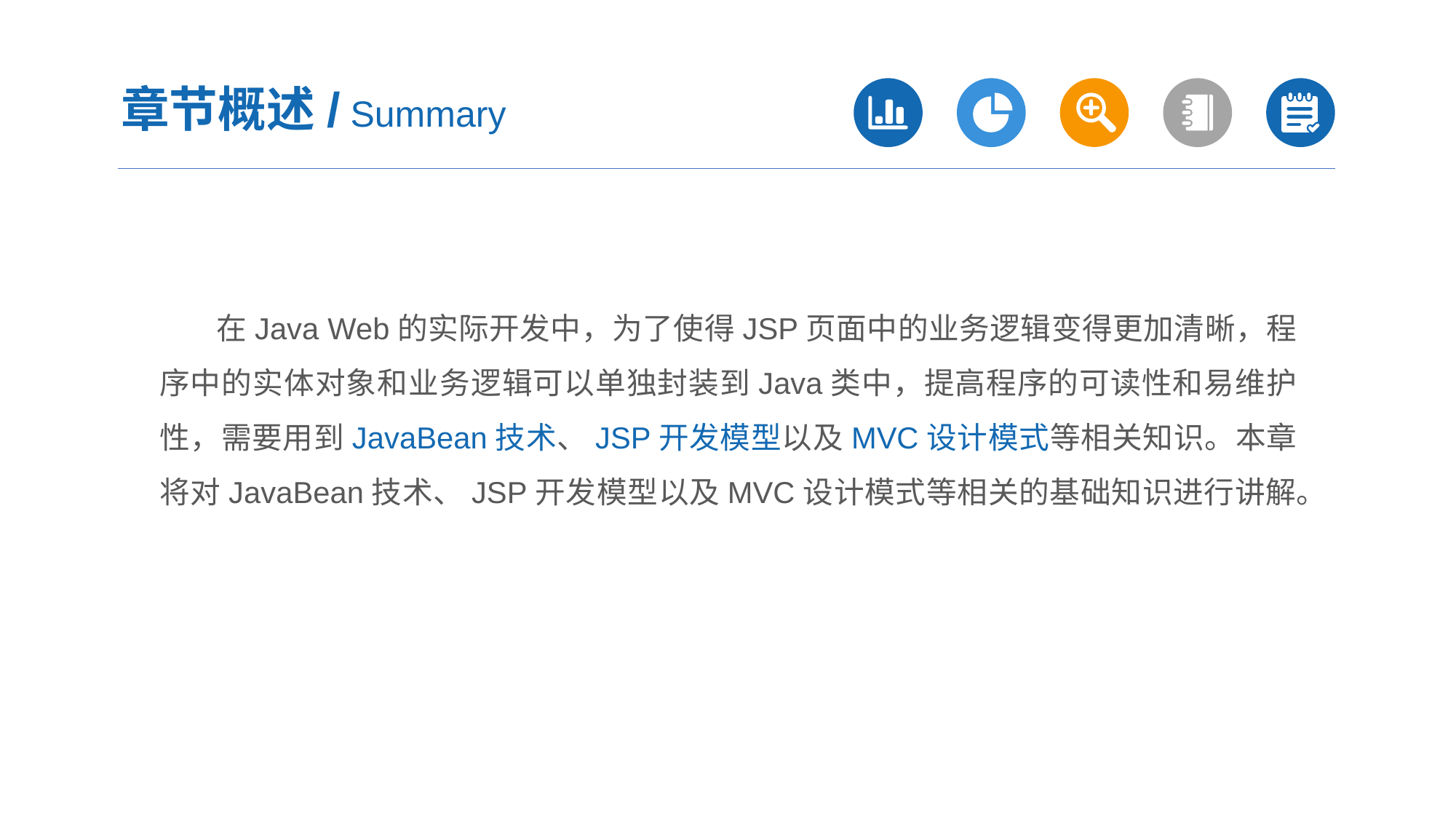

章节概述/ Summary
       在Java Web的实际开发中，为了使得JSP页面中的业务逻辑变得更加清晰，程序中的实体对象和业务逻辑可以单独封装到Java类中，提高程序的可读性和易维护性，需要用到JavaBean技术、JSP开发模型以及MVC设计模式等相关知识。本章将对JavaBean技术、JSP开发模型以及MVC设计模式等相关的基础知识进行讲解。